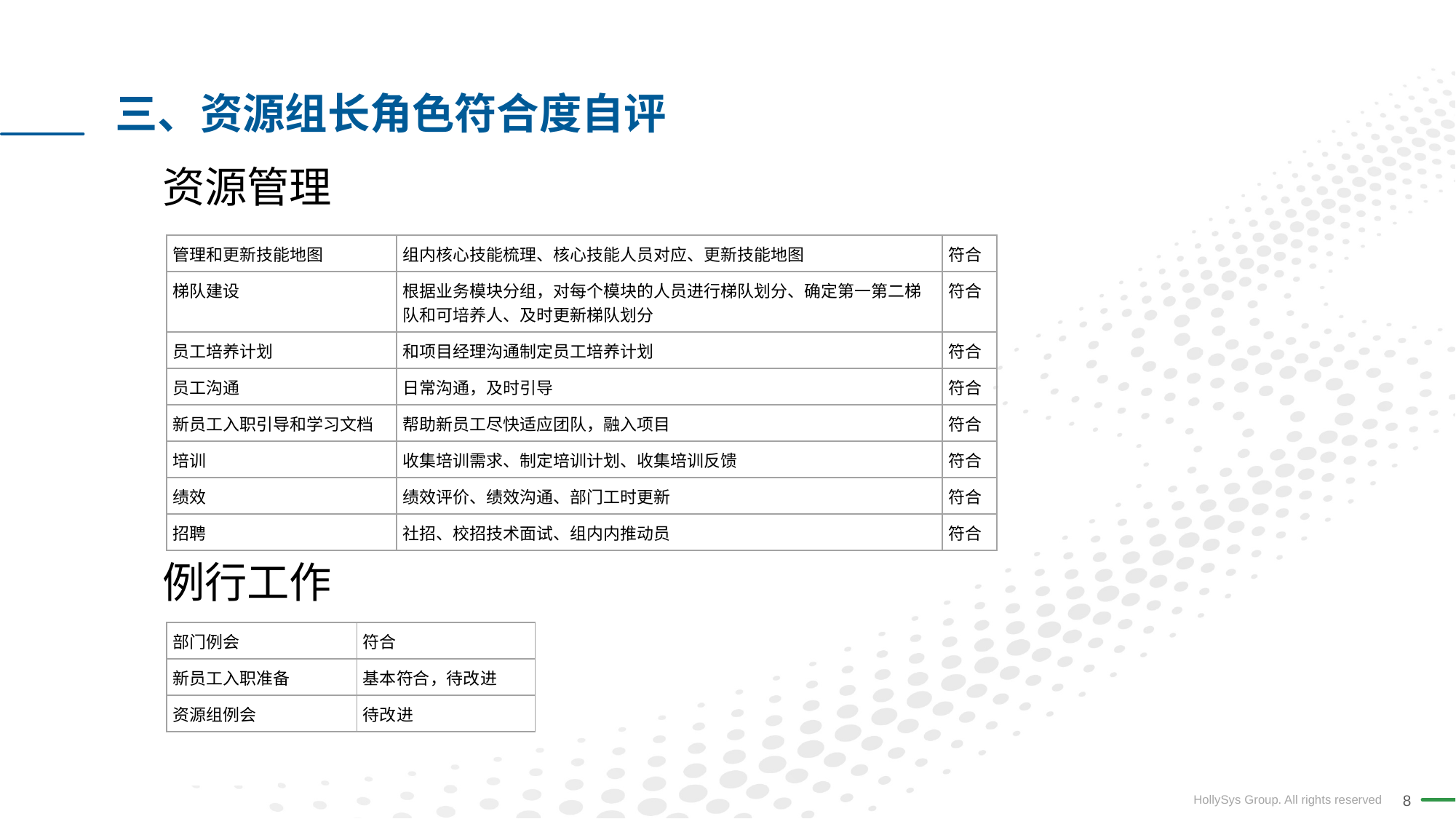

三、资源组长角色符合度自评
资源管理

| 管理和更新技能地图 | 组内核心技能梳理、核心技能人员对应、更新技能地图 | 符合 |
| --- | --- | --- |
| 梯队建设 | 根据业务模块分组，对每个模块的人员进行梯队划分、确定第一第二梯队和可培养人、及时更新梯队划分 | 符合 |
| 员工培养计划 | 和项目经理沟通制定员工培养计划 | 符合 |
| 员工沟通 | 日常沟通，及时引导 | 符合 |
| 新员工入职引导和学习文档 | 帮助新员工尽快适应团队，融入项目 | 符合 |
| 培训 | 收集培训需求、制定培训计划、收集培训反馈 | 符合 |
| 绩效 | 绩效评价、绩效沟通、部门工时更新 | 符合 |
| 招聘 | 社招、校招技术面试、组内内推动员 | 符合 |
例行工作

| 部门例会 | 符合 |
| --- | --- |
| 新员工入职准备 | 基本符合，待改进 |
| 资源组例会 | 待改进 |